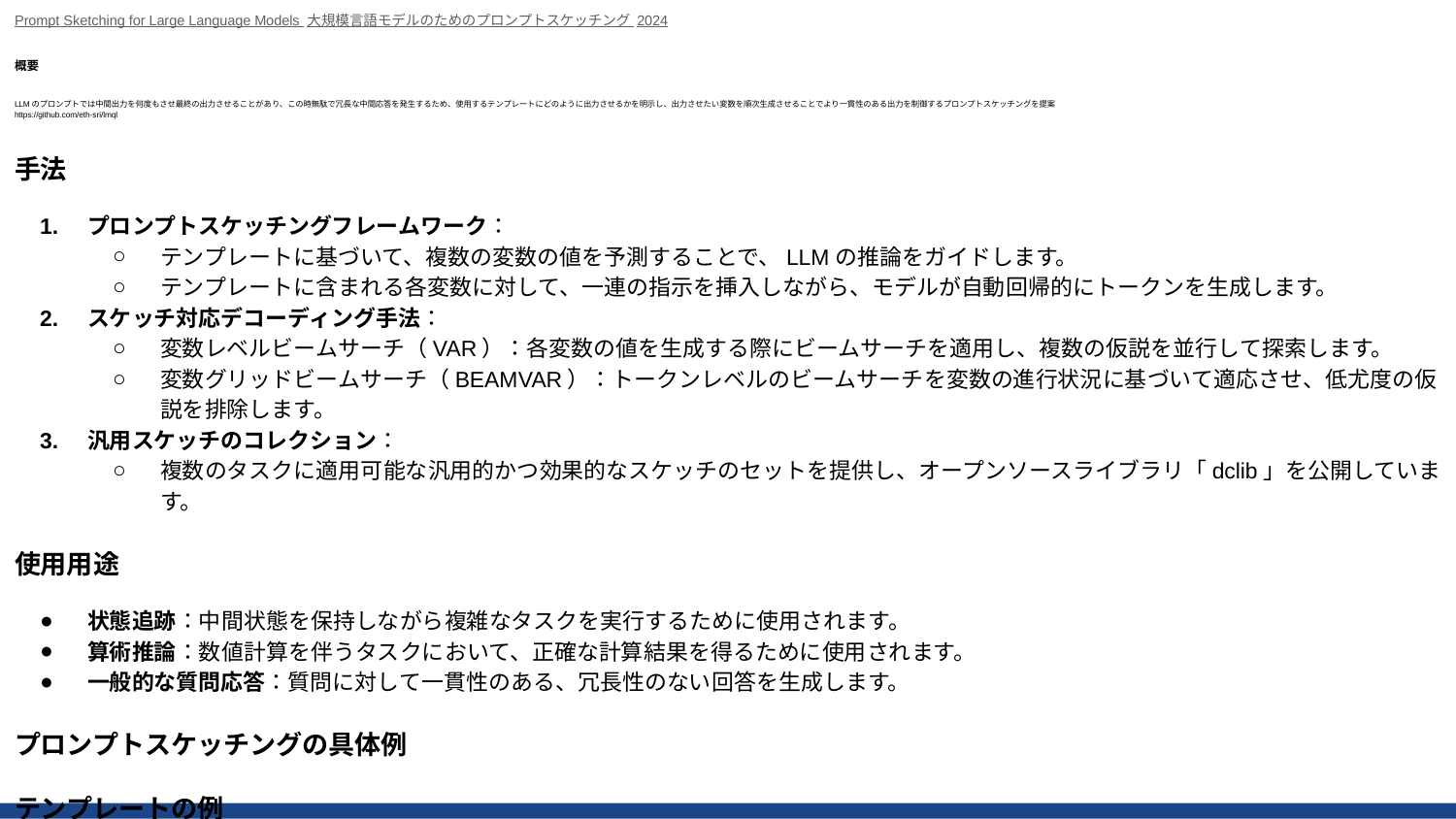

Prompt Sketching for Large Language Models 大規模言語モデルのためのプロンプトスケッチング 2024
概要
LLMのプロンプトでは中間出力を何度もさせ最終の出力させることがあり、この時無駄で冗長な中間応答を発生するため、使用するテンプレートにどのように出力させるかを明示し、出力させたい変数を順次生成させることでより一貫性のある出力を制御するプロンプトスケッチングを提案
https://github.com/eth-sri/lmql
手法
プロンプトスケッチングフレームワーク：
テンプレートに基づいて、複数の変数の値を予測することで、LLMの推論をガイドします。
テンプレートに含まれる各変数に対して、一連の指示を挿入しながら、モデルが自動回帰的にトークンを生成します。
スケッチ対応デコーディング手法：
変数レベルビームサーチ（VAR）：各変数の値を生成する際にビームサーチを適用し、複数の仮説を並行して探索します。
変数グリッドビームサーチ（BEAMVAR）：トークンレベルのビームサーチを変数の進行状況に基づいて適応させ、低尤度の仮説を排除します。
汎用スケッチのコレクション：
複数のタスクに適用可能な汎用的かつ効果的なスケッチのセットを提供し、オープンソースライブラリ「dclib」を公開しています。
使用用途
状態追跡：中間状態を保持しながら複雑なタスクを実行するために使用されます。
算術推論：数値計算を伴うタスクにおいて、正確な計算結果を得るために使用されます。
一般的な質問応答：質問に対して一貫性のある、冗長性のない回答を生成します。
プロンプトスケッチングの具体例
テンプレートの例
テンプレート:
- [ITEM]
- Frisbee
- [ITEM]
- [ITEM]

このテンプレートでは、[ITEM]という変数が3つ含まれています。モデルはこれらの変数に対して値を生成することになります。
プロンプトの例
プロンプト: 楽しい旅行に持って行くべきものリスト

モデルがこのプロンプトを受け取ると、テンプレートに従って変数を埋めていきます。
従来の手法との比較
従来の手法:
モデルはプロンプトを受け取り、全ての情報を順次生成します。
各生成ステップで次のトークンを予測するだけなので、中間結果が冗長になりがちです。
例:
 - ITEM Frisbee
- Camera
- Snacks
- Sunglasses
- Hammock

プロンプトスケッチング:
テンプレート全体を一つのセグメント化されたシーケンスデコーディング問題として扱います。
変数ごとに生成を行い、テンプレートの指示に従って中間結果を制御します。
例:
 plaintextコードをコピーする
- Camera
- Frisbee
- Snorkeling gear
- Hammock

具体的なプロセス
初期プロンプトの入力:
モデルは「楽しい旅行に持って行くべきものリスト」というプロンプトを受け取ります。
変数の予測とテンプレートの埋め込み:
最初の[ITEM]変数に対して「Camera」を生成。
次に、テンプレートに従い「Frisbee」が固定で挿入されます。
次の[ITEM]変数に対して「Snorkeling gear」を生成。
最後の[ITEM]変数に対して「Hammock」を生成。
数値計算の例
テンプレートスケッチングは数値計算にも応用できます。例えば、算術問題の解決においても以下のように利用できます。
テンプレートの例
問題: 3 + 5 = ?
テンプレート:
計算: 3 + 5
答え: [ANSWER]

プロセス
モデルは「計算: 3 + 5」を読み取り、その結果を[ANSWER]変数に予測します。
ANSWER変数に対して「8」を生成し、テンプレートを埋めます。
結論
プロンプトスケッチングの手法は、単にモデルが自由にテキストを生成するのではなく、テンプレートに従って特定の変数の値を順次生成させることで、より制御された一貫性のある出力を得ることができます。これは、数値計算や複雑な質問応答でも有効な可能性がある。